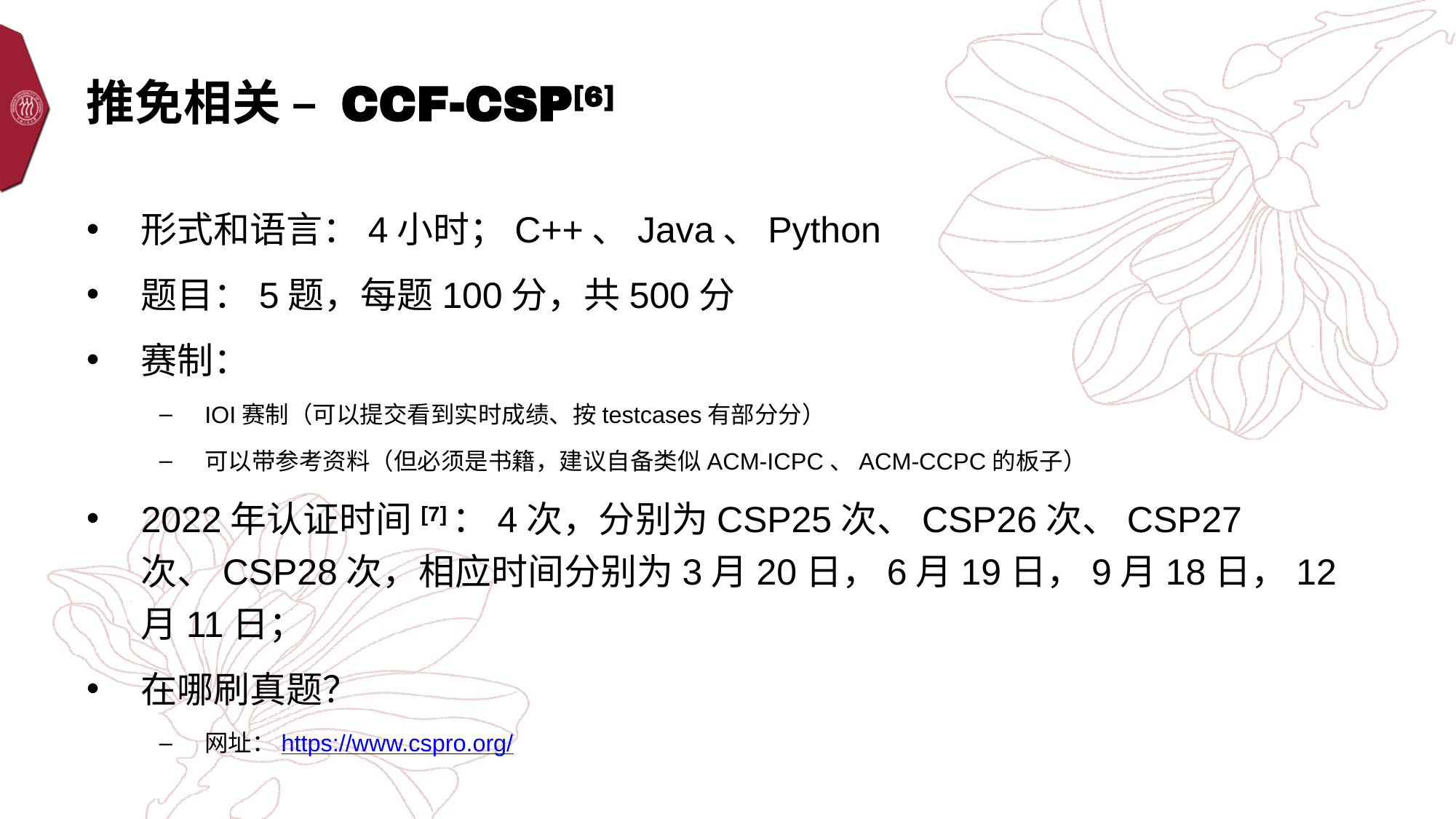

# 推免相关 – CCF-CSP[6]
形式和语言：4小时；C++、Java、Python
题目：5题，每题100分，共500分
赛制：
IOI赛制（可以提交看到实时成绩、按testcases有部分分）
可以带参考资料（但必须是书籍，建议自备类似ACM-ICPC、ACM-CCPC的板子）
2022年认证时间[7]：4次，分别为CSP25次、CSP26次、CSP27次、CSP28次，相应时间分别为3月20日，6月19日，9月18日，12月11日；
在哪刷真题？
网址：https://www.cspro.org/